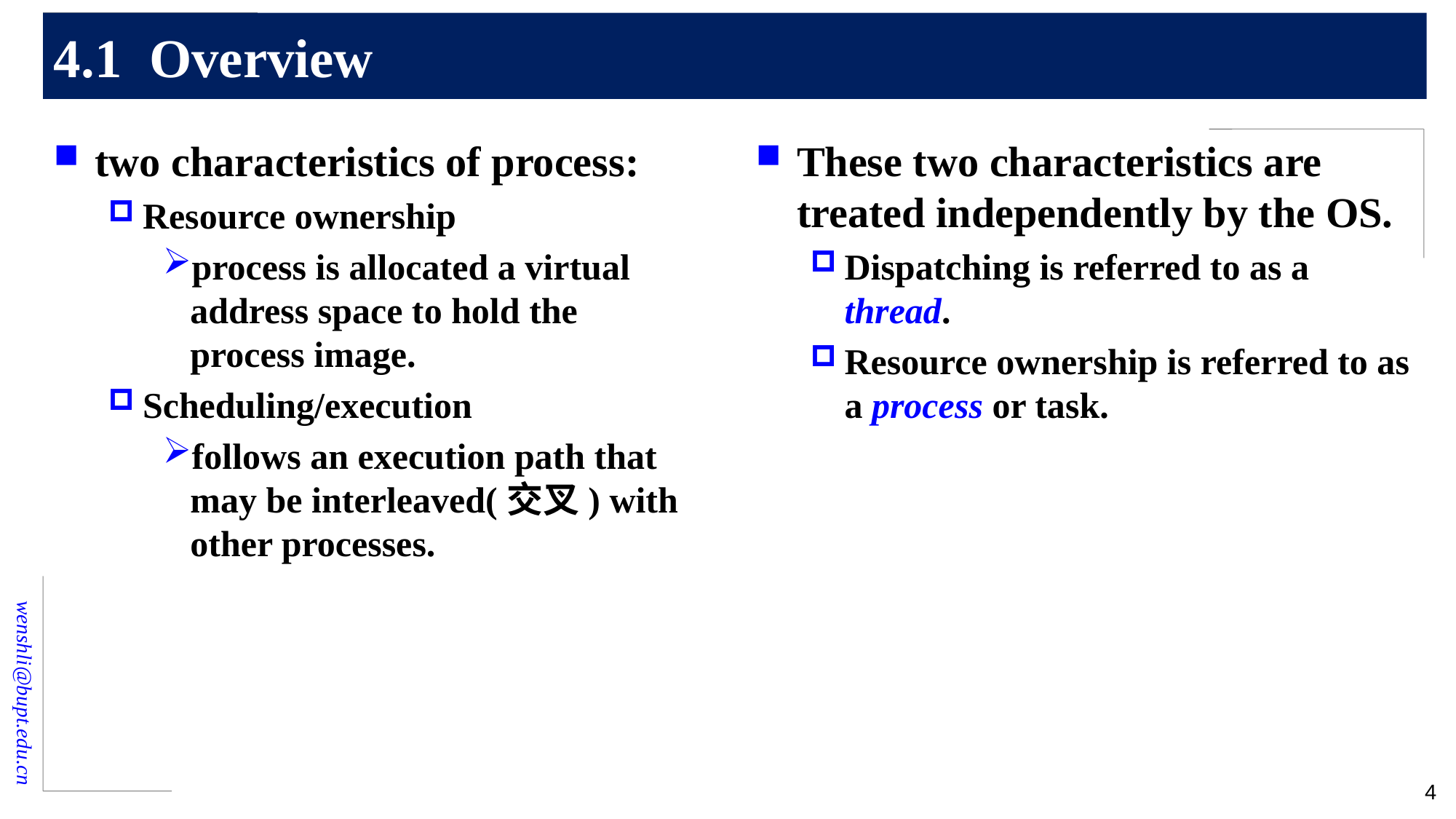

# 4.1  Overview
two characteristics of process:
Resource ownership
process is allocated a virtual address space to hold the process image.
Scheduling/execution
follows an execution path that may be interleaved(交叉) with other processes.
These two characteristics are treated independently by the OS.
Dispatching is referred to as a thread.
Resource ownership is referred to as a process or task.

4